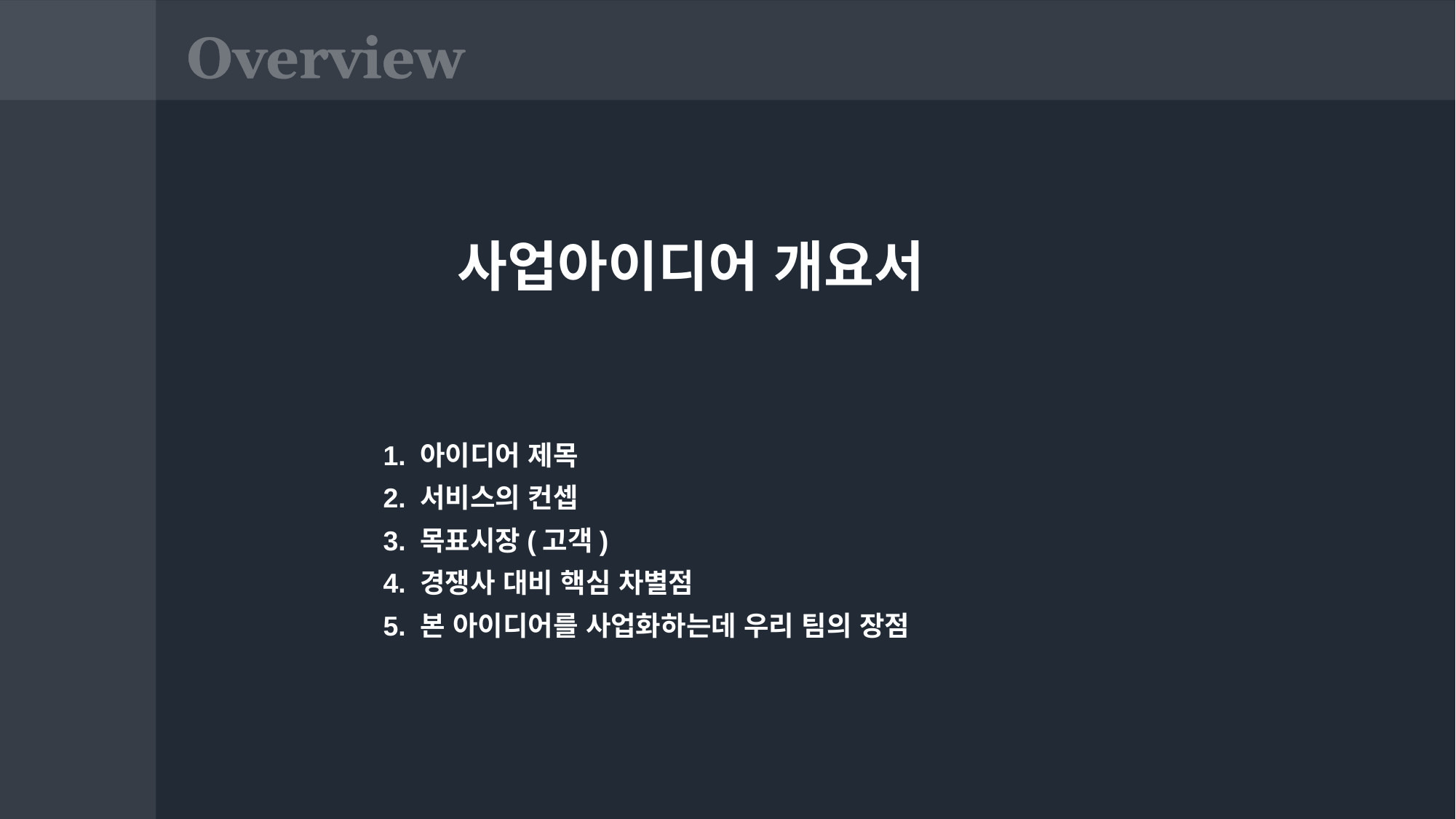

Overview

        사업아이디어 개요서

1. 아이디어 제목
2. 서비스의 컨셉
3. 목표시장(고객)
4. 경쟁사 대비 핵심 차별점
5. 본 아이디어를 사업화하는데 우리 팀의 장점